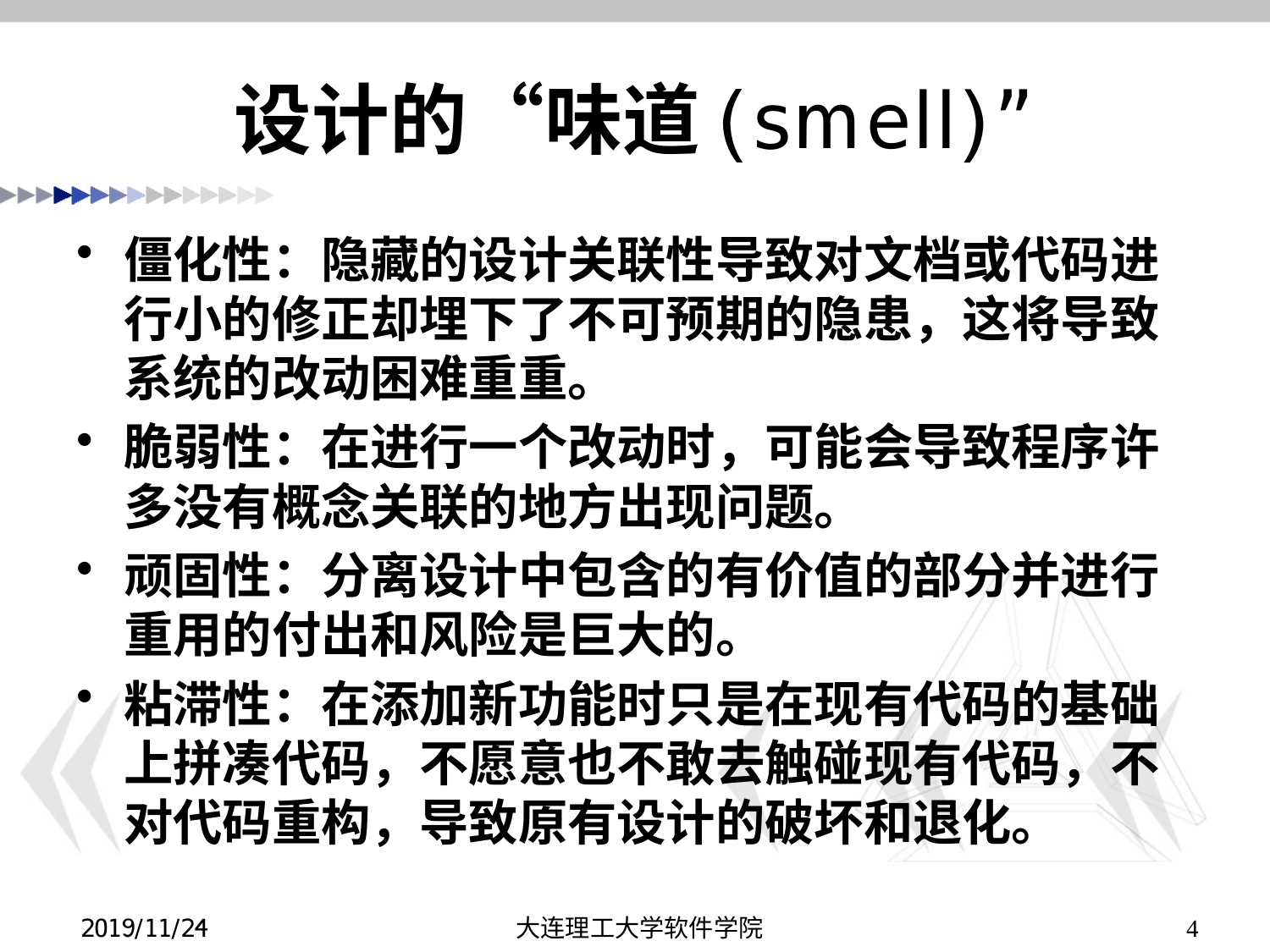

# 设计的“味道(smell)”
僵化性：隐藏的设计关联性导致对文档或代码进行小的修正却埋下了不可预期的隐患，这将导致系统的改动困难重重。
脆弱性：在进行一个改动时，可能会导致程序许多没有概念关联的地方出现问题。
顽固性：分离设计中包含的有价值的部分并进行重用的付出和风险是巨大的。
粘滞性：在添加新功能时只是在现有代码的基础上拼凑代码，不愿意也不敢去触碰现有代码，不对代码重构，导致原有设计的破坏和退化。
2019/11/24
大连理工大学软件学院
4